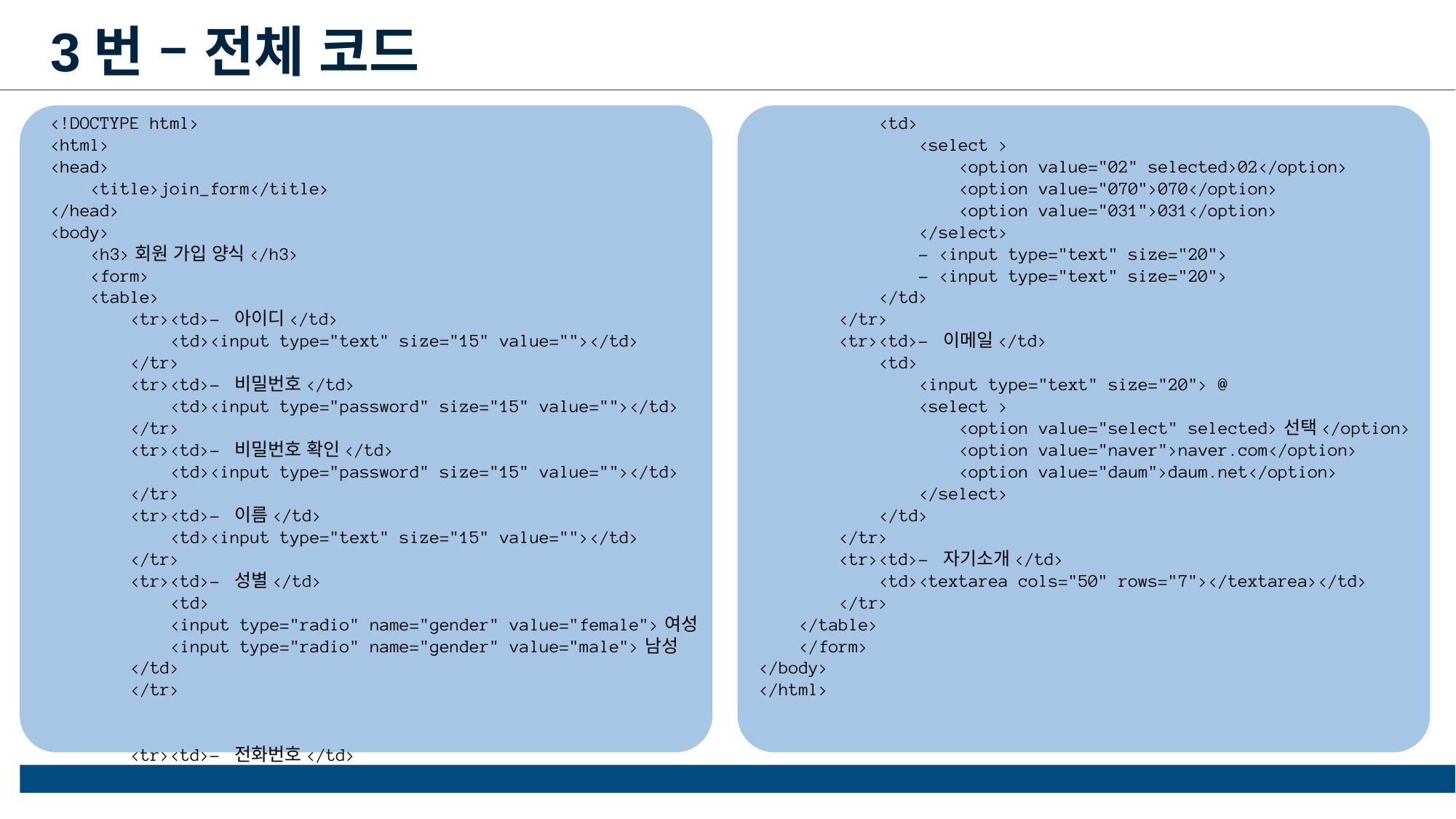

3번 – 전체 코드

<!DOCTYPE html>
<html>
<head>
    <title>join_form</title>
</head>
<body>
    <h3>회원 가입 양식</h3>
    <form>
    <table>
        <tr><td>- 아이디</td>
            <td><input type="text" size="15" value=""></td>
        </tr>
        <tr><td>- 비밀번호</td>
            <td><input type="password" size="15" value=""></td>
        </tr>
        <tr><td>- 비밀번호 확인</td>
            <td><input type="password" size="15" value=""></td>
        </tr>
        <tr><td>- 이름</td>
            <td><input type="text" size="15" value=""></td>
        </tr>
        <tr><td>- 성별</td>
            <td>
            <input type="radio" name="gender" value="female">여성
            <input type="radio" name="gender" value="male">남성
        </td>
        </tr>

        <tr><td>- 전화번호</td>
            <td>
                <select >
                    <option value="02" selected>02</option>
                    <option value="070">070</option>
                    <option value="031">031</option>
                </select>
                - <input type="text" size="20">
                - <input type="text" size="20">
            </td>
        </tr>
        <tr><td>- 이메일</td>
            <td>
                <input type="text" size="20"> @
                <select >
                    <option value="select" selected>선택</option>
                    <option value="naver">naver.com</option>
                    <option value="daum">daum.net</option>
                </select>
            </td>
        </tr>
        <tr><td>- 자기소개</td>
            <td><textarea cols="50" rows="7"></textarea></td>
        </tr>
    </table>
    </form>
</body>
</html>